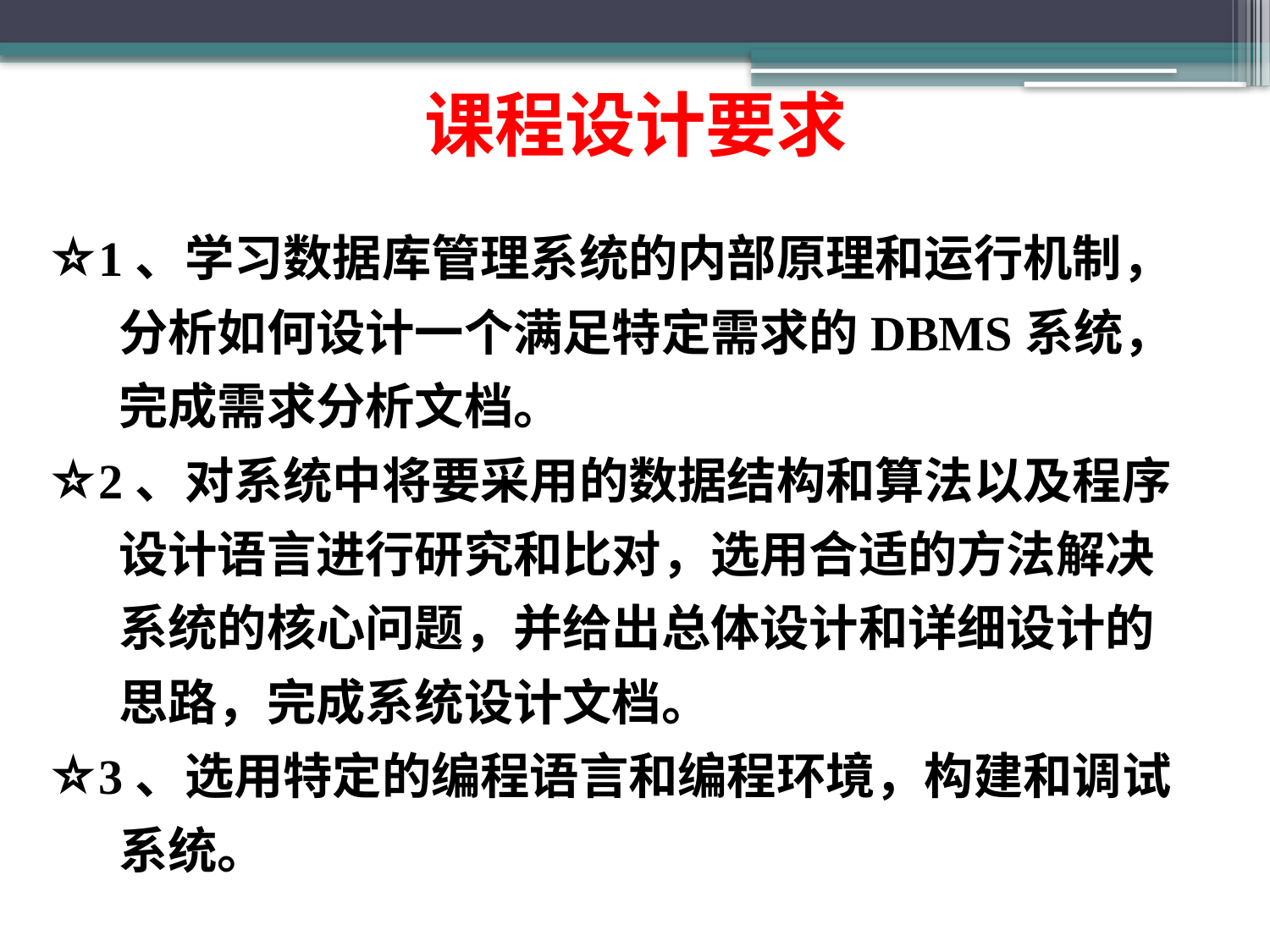

课程设计要求
☆1、学习数据库管理系统的内部原理和运行机制，分析如何设计一个满足特定需求的DBMS系统，完成需求分析文档。
☆2、对系统中将要采用的数据结构和算法以及程序设计语言进行研究和比对，选用合适的方法解决系统的核心问题，并给出总体设计和详细设计的思路，完成系统设计文档。
☆3、选用特定的编程语言和编程环境，构建和调试系统。